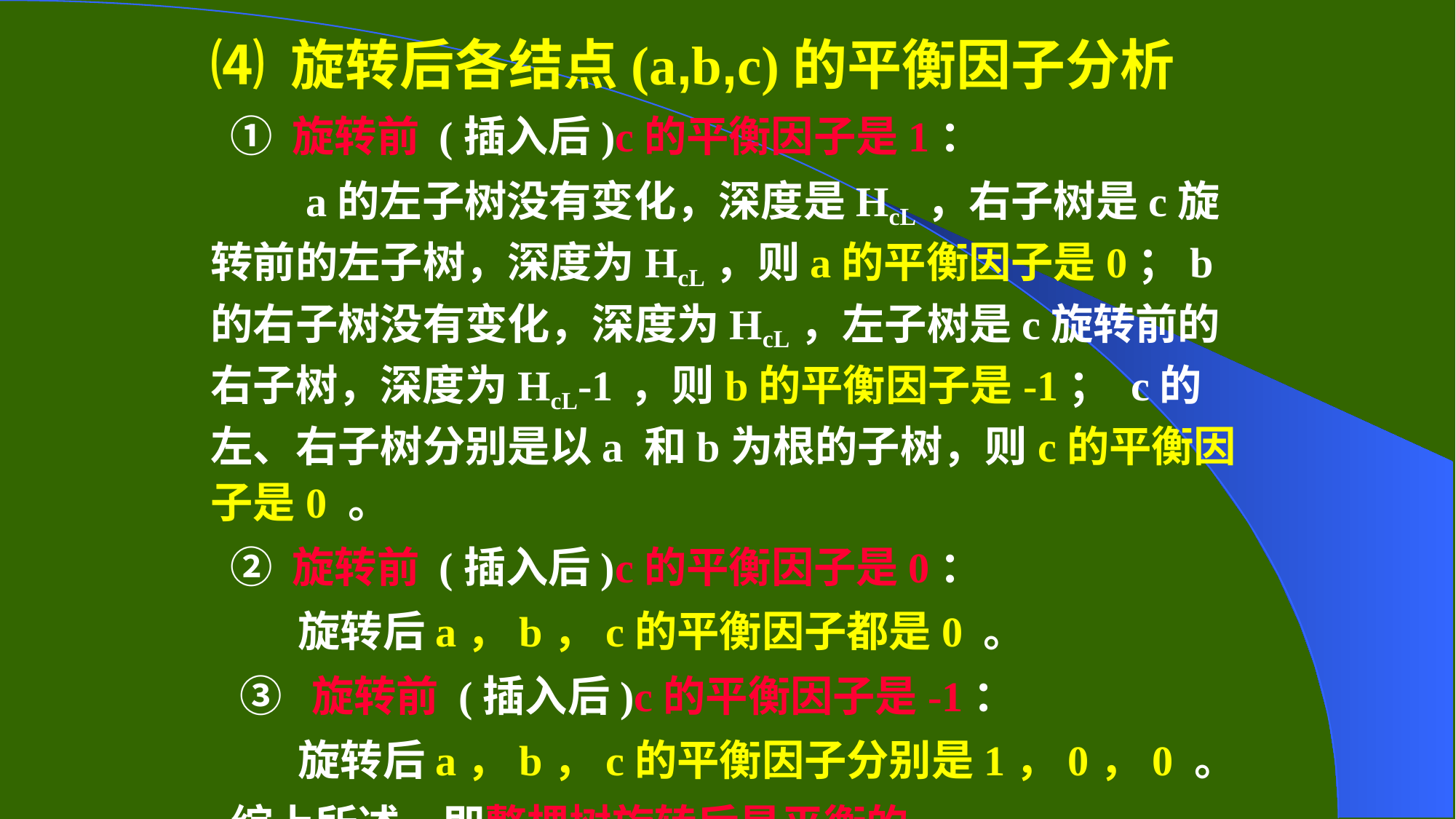

⑷ 旋转后各结点(a,b,c)的平衡因子分析
  ① 旋转前 (插入后)c的平衡因子是1：
         a的左子树没有变化，深度是HcL，右子树是c旋转前的左子树，深度为HcL，则a的平衡因子是0；b的右子树没有变化，深度为HcL，左子树是c旋转前的右子树，深度为HcL-1 ，则b的平衡因子是-1； c的左、右子树分别是以a 和b为根的子树，则c的平衡因子是0 。
  ② 旋转前 (插入后)c的平衡因子是0：
        旋转后a，b，c的平衡因子都是0 。
   ③  旋转前 (插入后)c的平衡因子是-1：
        旋转后a，b，c的平衡因子分别是1，0，0 。
 综上所述，即整棵树旋转后是平衡的。